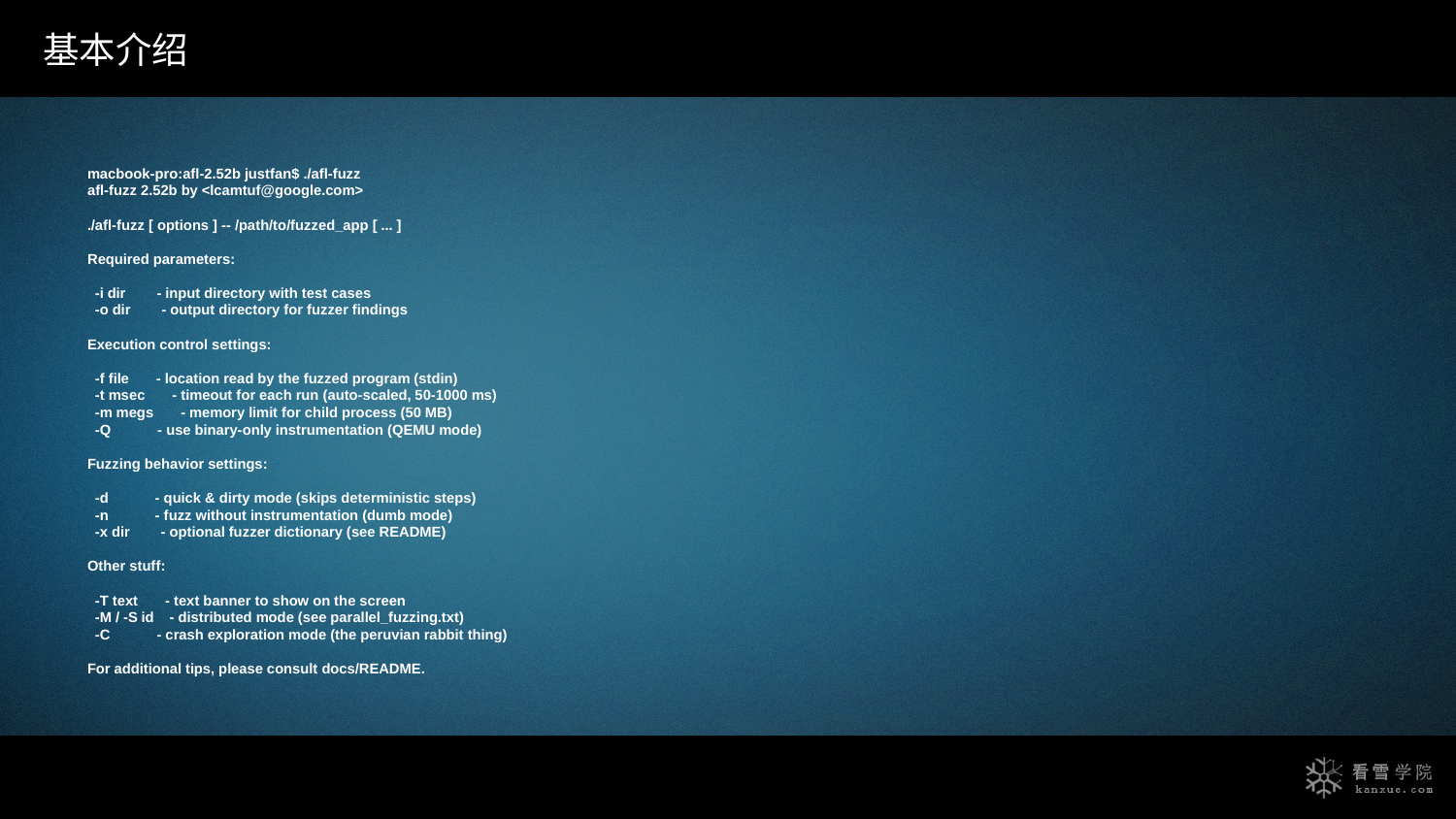

基本介绍
macbook-pro:afl-2.52b justfan$ ./afl-fuzz
afl-fuzz 2.52b by <lcamtuf@google.com>

./afl-fuzz [ options ] -- /path/to/fuzzed_app [ ... ]

Required parameters:

  -i dir        - input directory with test cases
  -o dir        - output directory for fuzzer findings

Execution control settings:

  -f file       - location read by the fuzzed program (stdin)
  -t msec       - timeout for each run (auto-scaled, 50-1000 ms)
  -m megs       - memory limit for child process (50 MB)
  -Q            - use binary-only instrumentation (QEMU mode)

Fuzzing behavior settings:

  -d            - quick & dirty mode (skips deterministic steps)
  -n            - fuzz without instrumentation (dumb mode)
  -x dir        - optional fuzzer dictionary (see README)

Other stuff:

  -T text       - text banner to show on the screen
  -M / -S id    - distributed mode (see parallel_fuzzing.txt)
  -C            - crash exploration mode (the peruvian rabbit thing)

For additional tips, please consult docs/README.